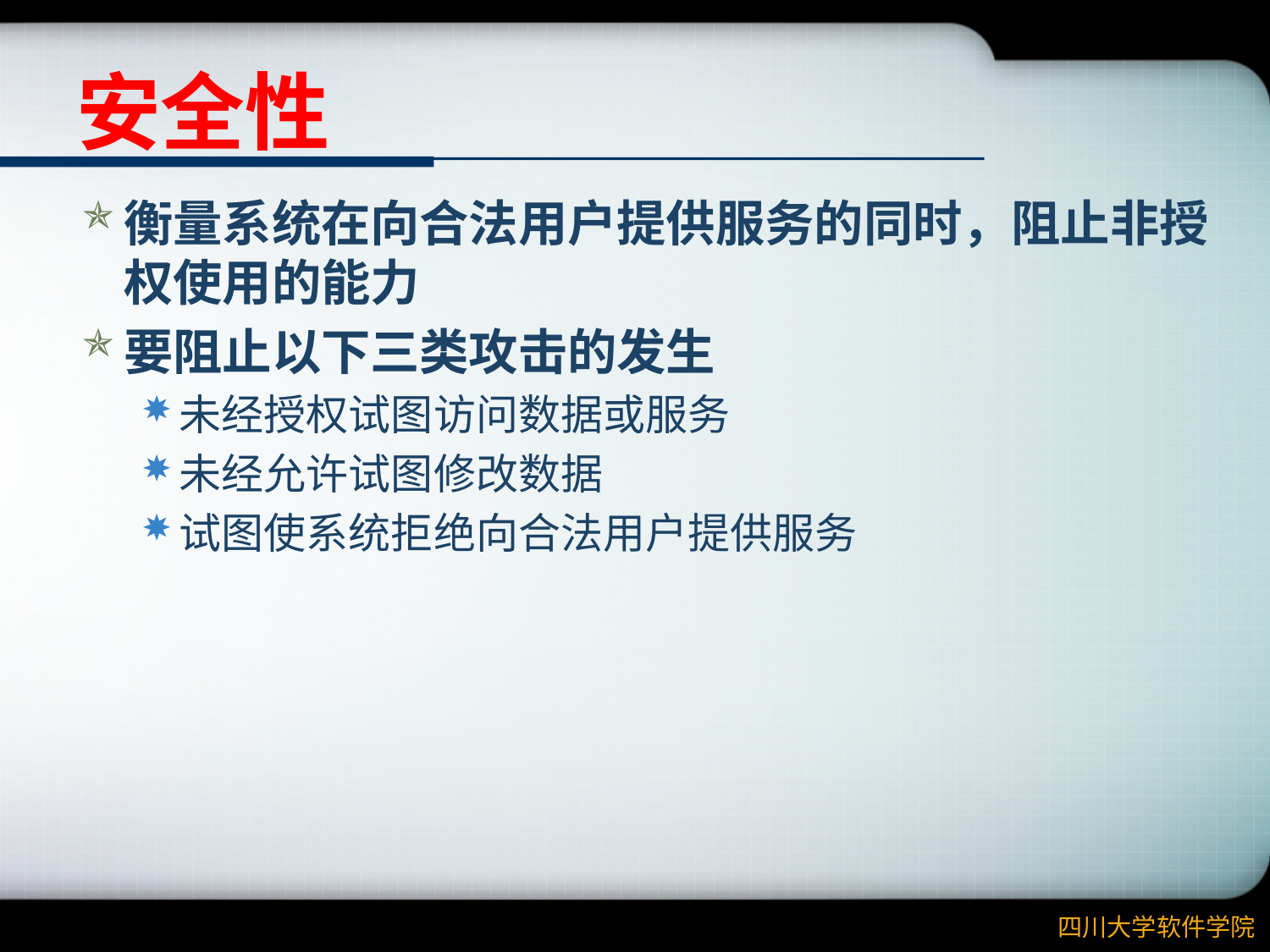

# 安全性
衡量系统在向合法用户提供服务的同时，阻止非授权使用的能力
要阻止以下三类攻击的发生
未经授权试图访问数据或服务
未经允许试图修改数据
试图使系统拒绝向合法用户提供服务